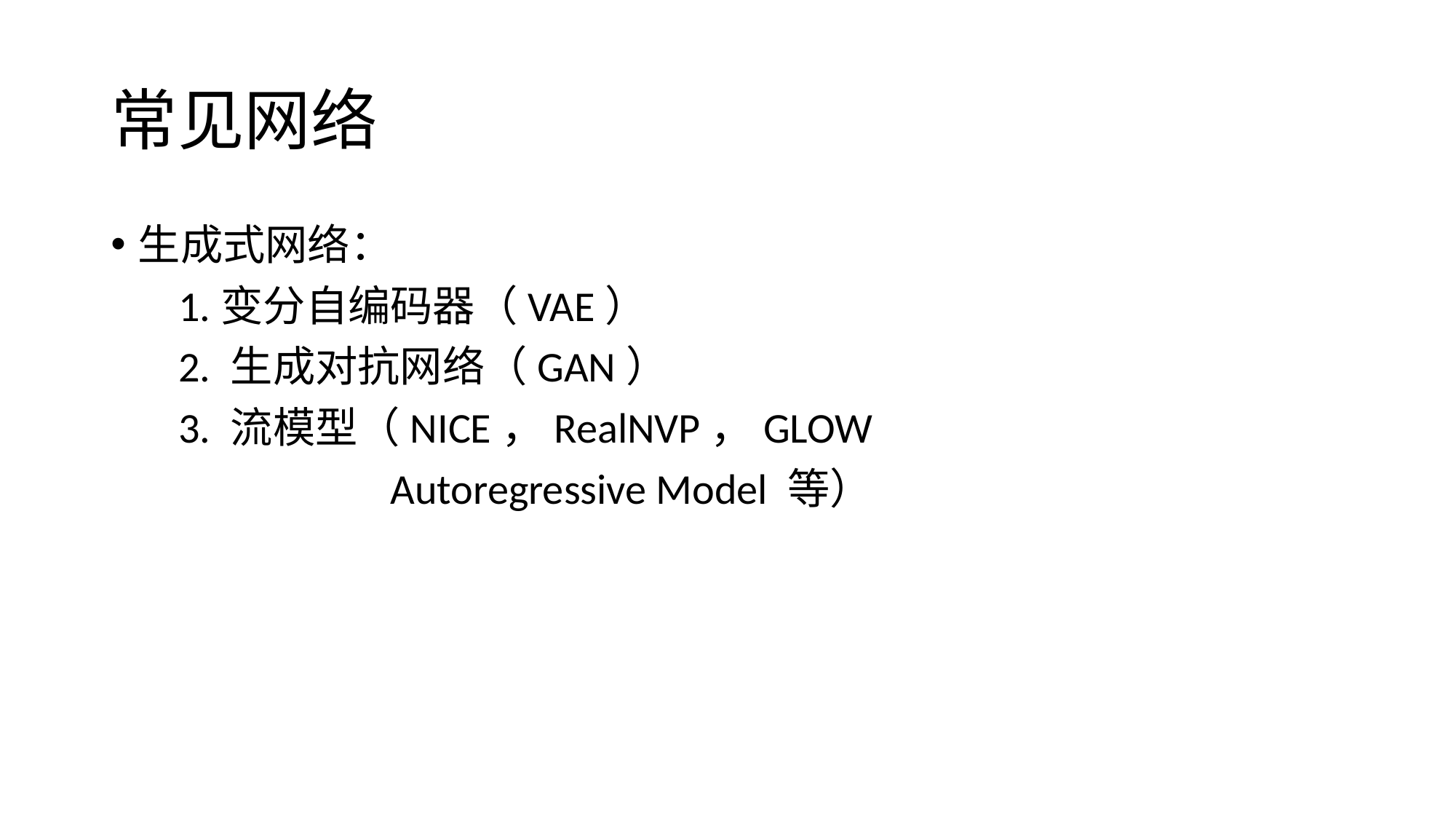

# 常见网络
生成式网络：
       1.变分自编码器（VAE）
       2. 生成对抗网络（GAN）
       3. 流模型（NICE，RealNVP，GLOW
                             Autoregressive Model 等）